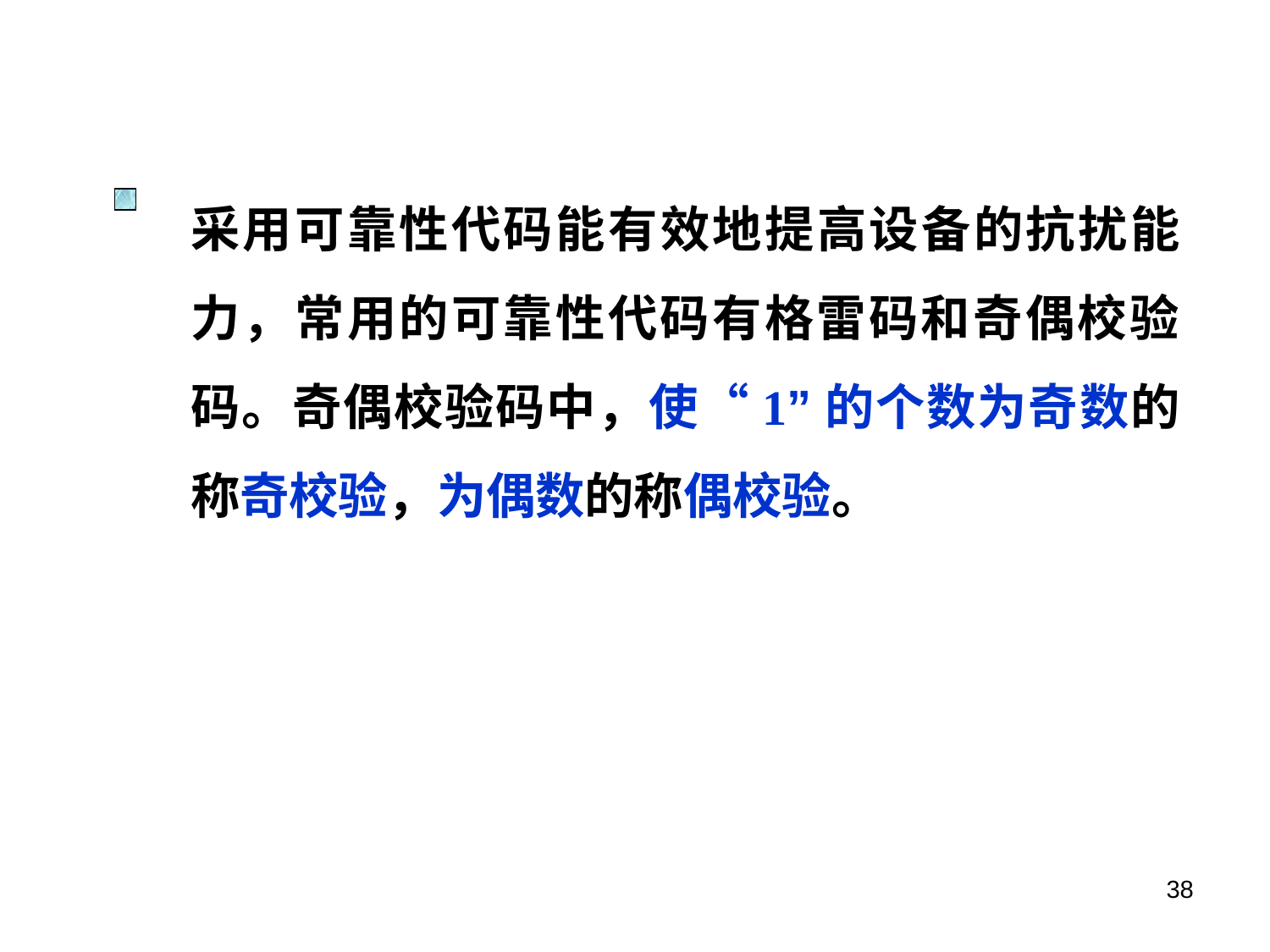

采用可靠性代码能有效地提高设备的抗扰能力，常用的可靠性代码有格雷码和奇偶校验码。奇偶校验码中，使“1”的个数为奇数的称奇校验，为偶数的称偶校验。

38